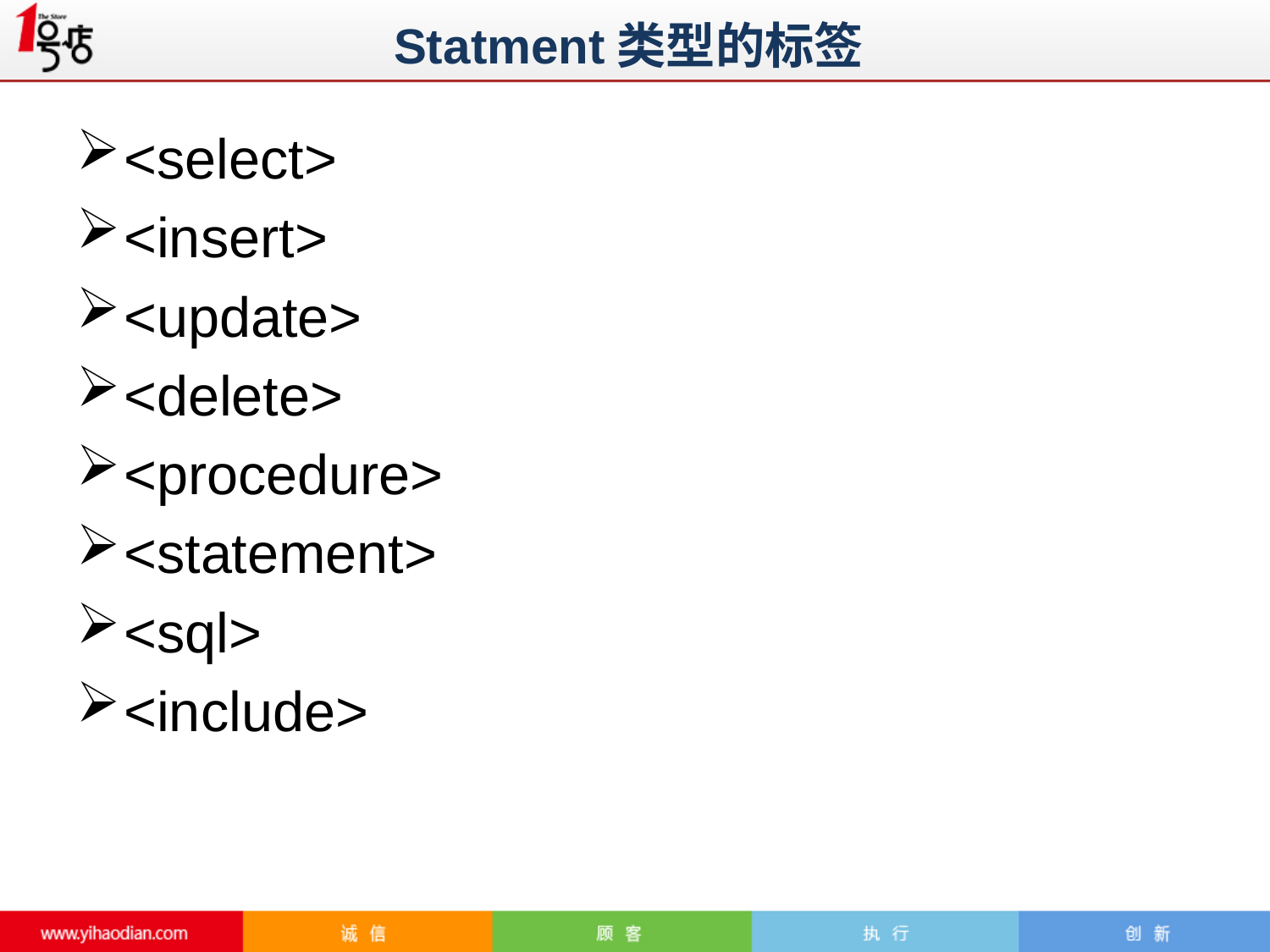

Statment类型的标签
<select>
<insert>
<update>
<delete>
<procedure>
<statement>
<sql>
<include>